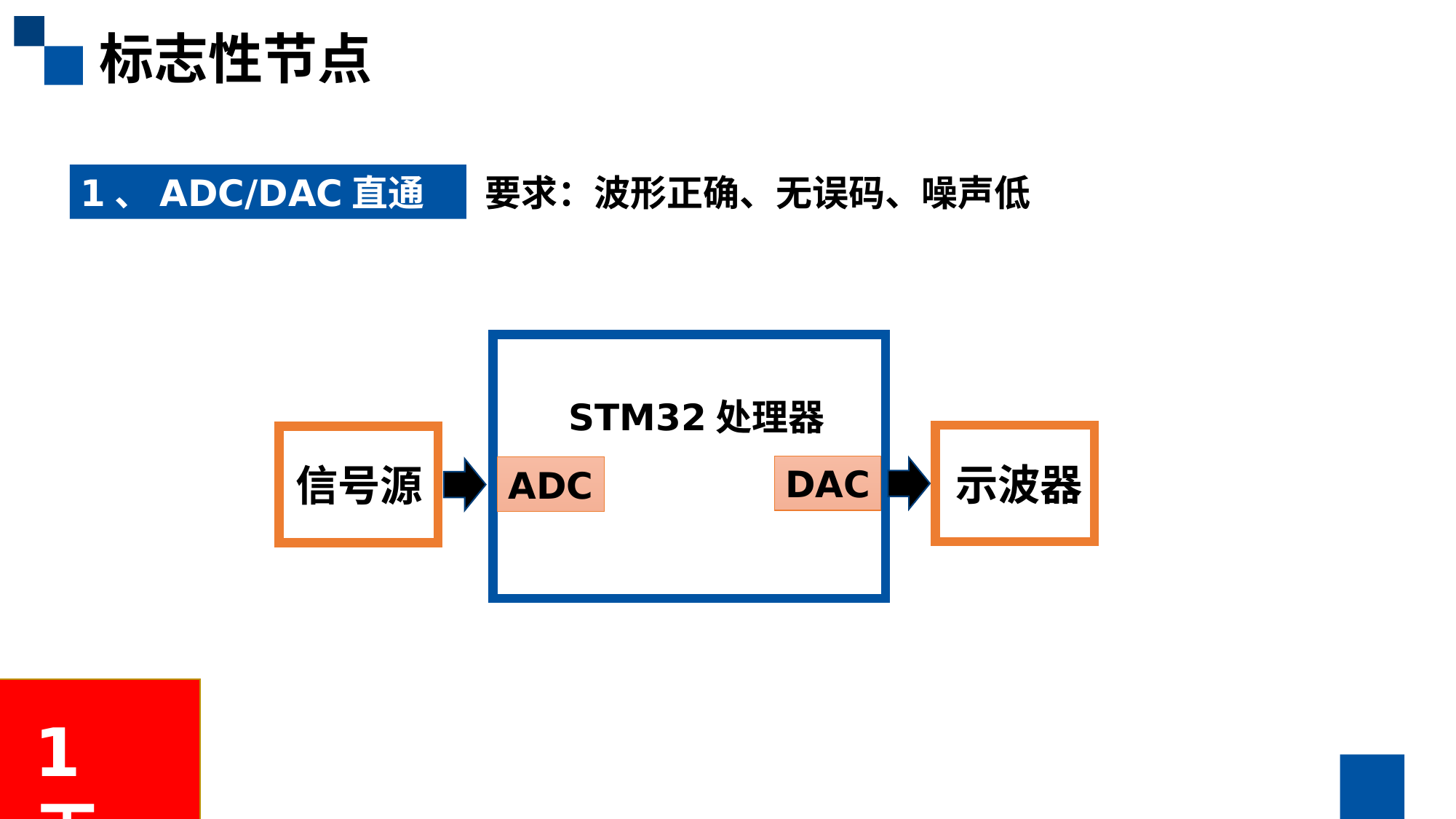

标志性节点
1、ADC/DAC直通
要求：波形正确、无误码、噪声低

STM32处理器

示波器
信号源
DAC
ADC

1天
16